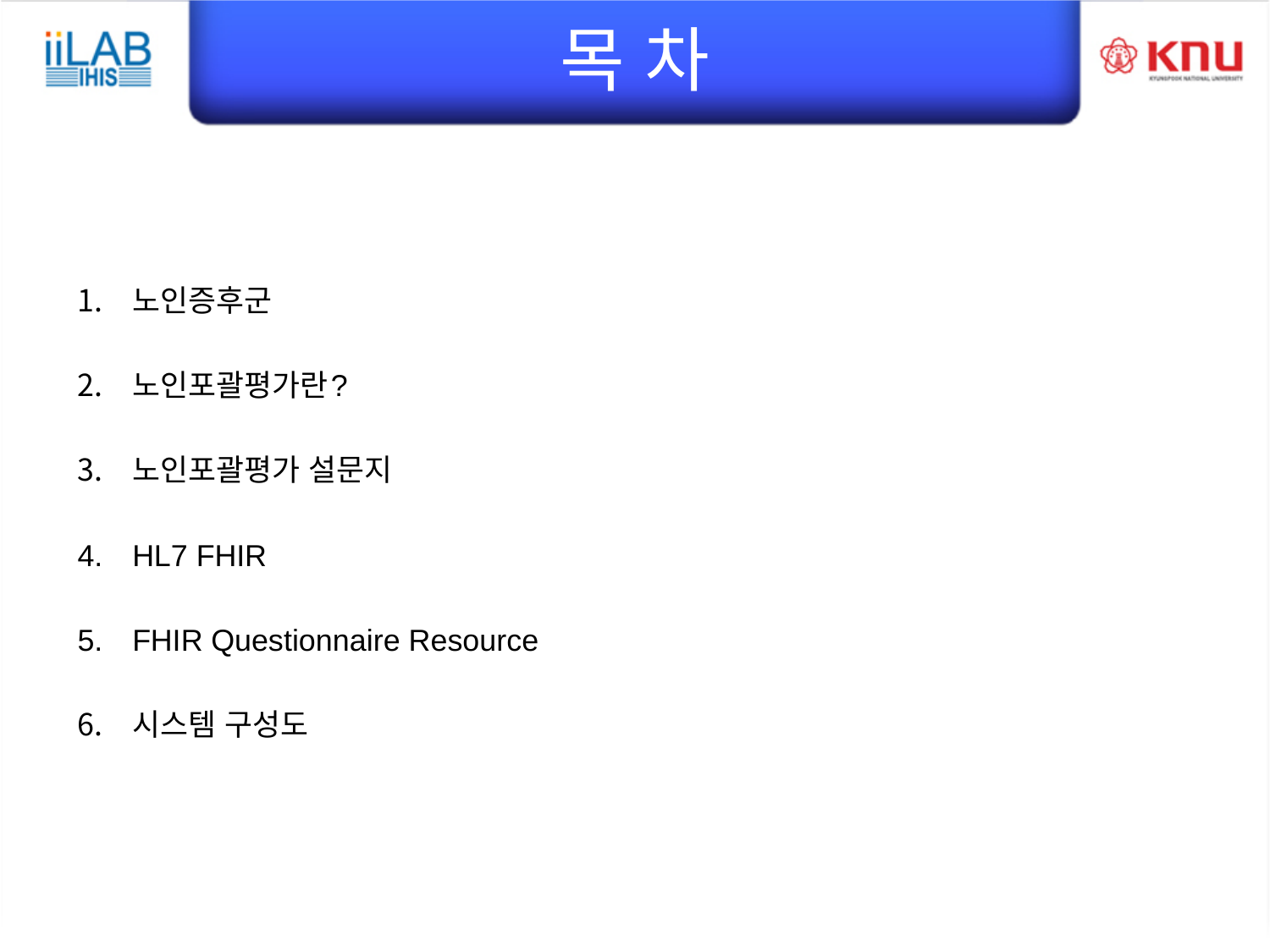

# 목 차

노인증후군

노인포괄평가란?

노인포괄평가 설문지

HL7 FHIR

FHIR Questionnaire Resource

시스템 구성도